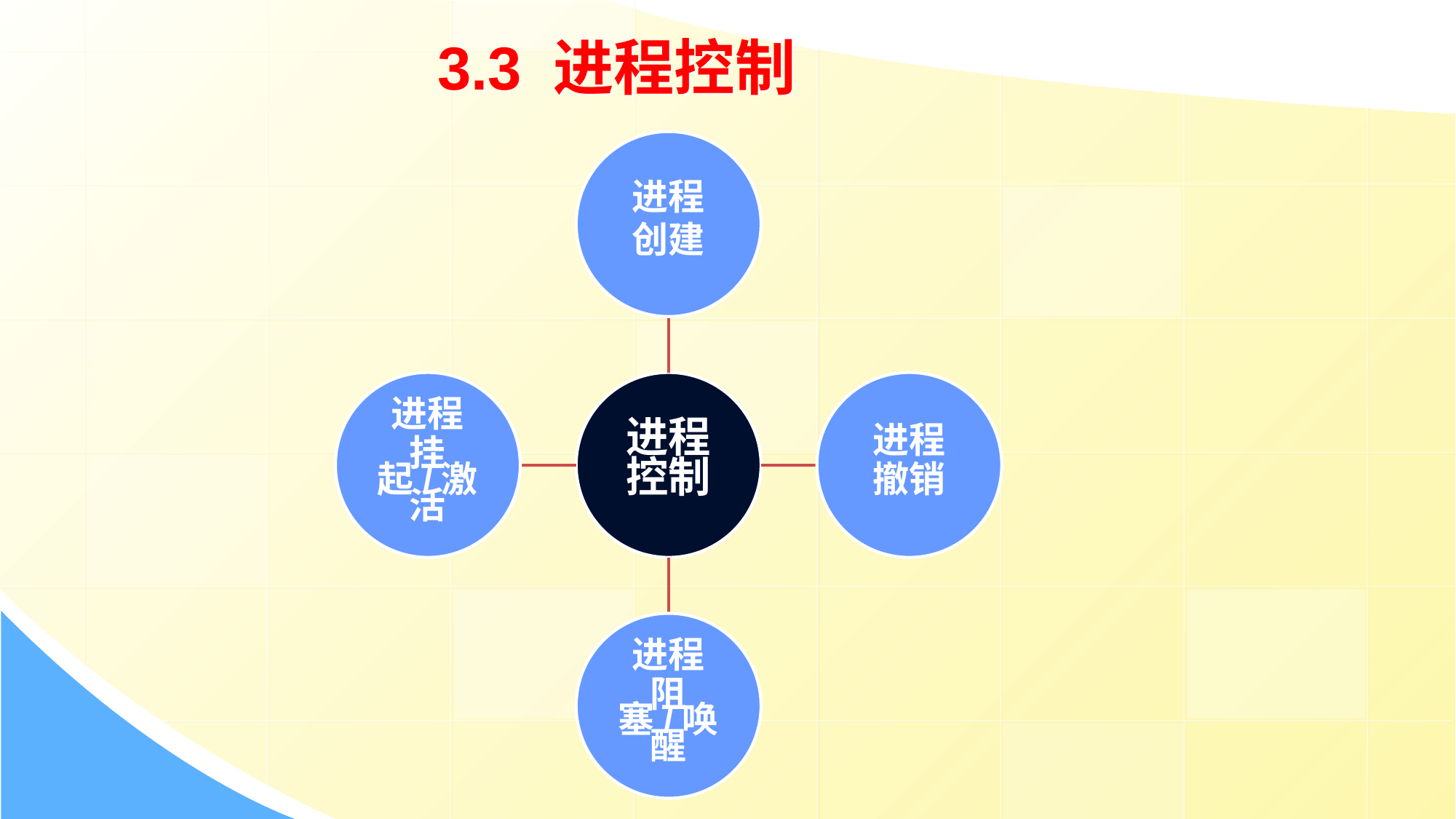

3.3 进程控制
进程
控制

进程
创建

进程
撤销

进程
阻塞/唤醒

进程
挂起/激活